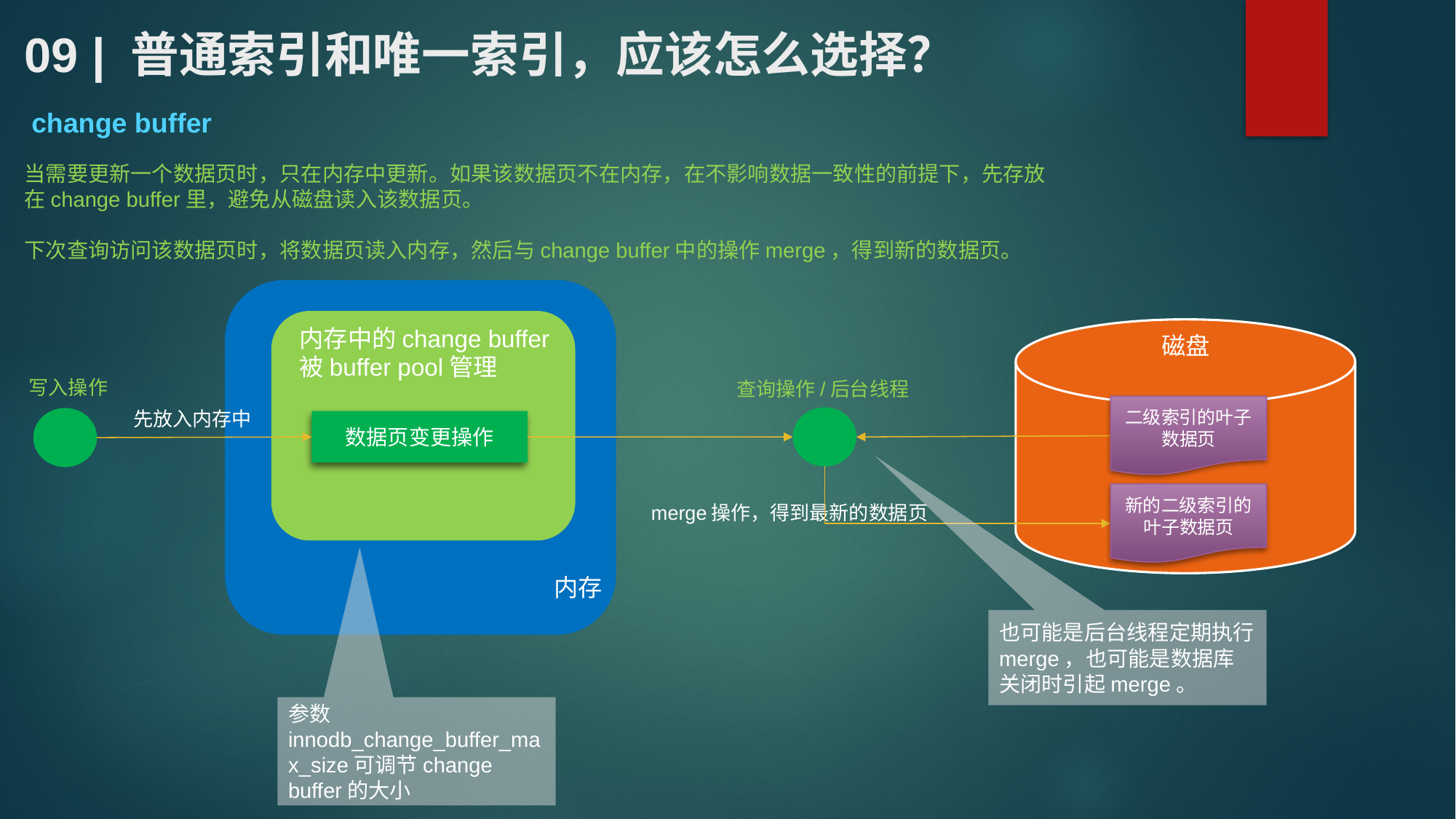

# 09 | 普通索引和唯一索引，应该怎么选择？
change buffer
当需要更新一个数据页时，只在内存中更新。如果该数据页不在内存，在不影响数据一致性的前提下，先存放在change buffer里，避免从磁盘读入该数据页。

下次查询访问该数据页时，将数据页读入内存，然后与change buffer中的操作merge，得到新的数据页。

内存中的change buffer
被buffer pool管理

磁盘
写入操作
查询操作/后台线程
二级索引的叶子数据页
先放入内存中

数据页变更操作
新的二级索引的叶子数据页
merge操作，得到最新的数据页
内存
也可能是后台线程定期执行merge，也可能是数据库关闭时引起merge。
参数innodb_change_buffer_max_size可调节change buffer的大小